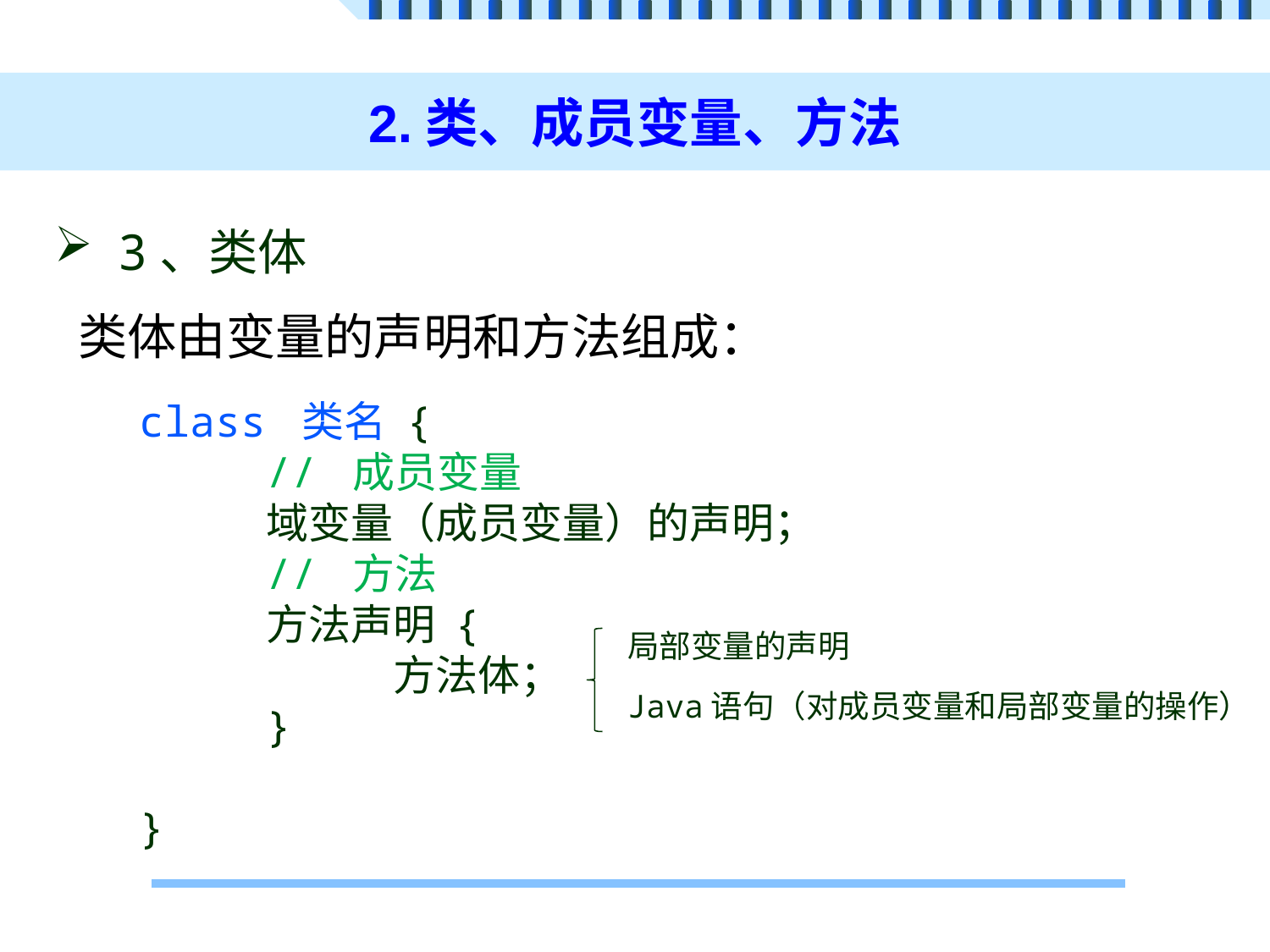

# 2.类、成员变量、方法
3、类体
类体由变量的声明和方法组成：
class 类名 {
	// 成员变量
	域变量（成员变量）的声明；
	// 方法
	方法声明 {
		方法体；
	}

}
局部变量的声明

Java语句（对成员变量和局部变量的操作）